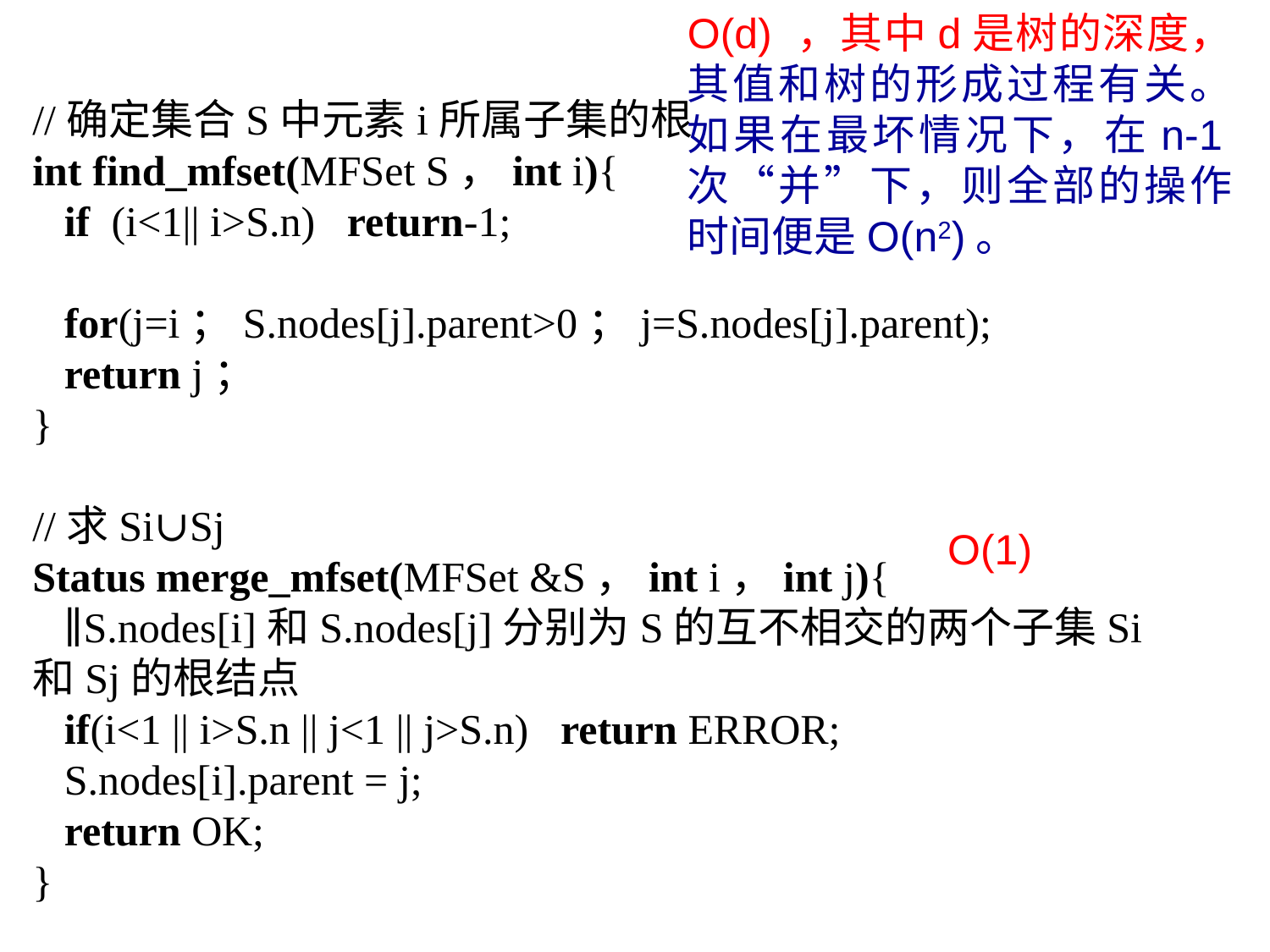

O(d) ，其中d是树的深度，其值和树的形成过程有关。如果在最坏情况下，在n-1次“并”下，则全部的操作时间便是O(n2)。

//确定集合S中元素i所属子集的根
int find_mfset(MFSet S，int i){
   if  (i<1|| i>S.n)   return-1;

   for(j=i；S.nodes[j].parent>0；j=S.nodes[j].parent);
   return j；
}

//求Si∪Sj
Status merge_mfset(MFSet &S，int i，int j){
   ∥S.nodes[i]和S.nodes[j]分别为S的互不相交的两个子集Si和Sj的根结点
   if(i<1 || i>S.n || j<1 || j>S.n)   return ERROR;
   S.nodes[i].parent = j;
   return OK;
}
O(1)